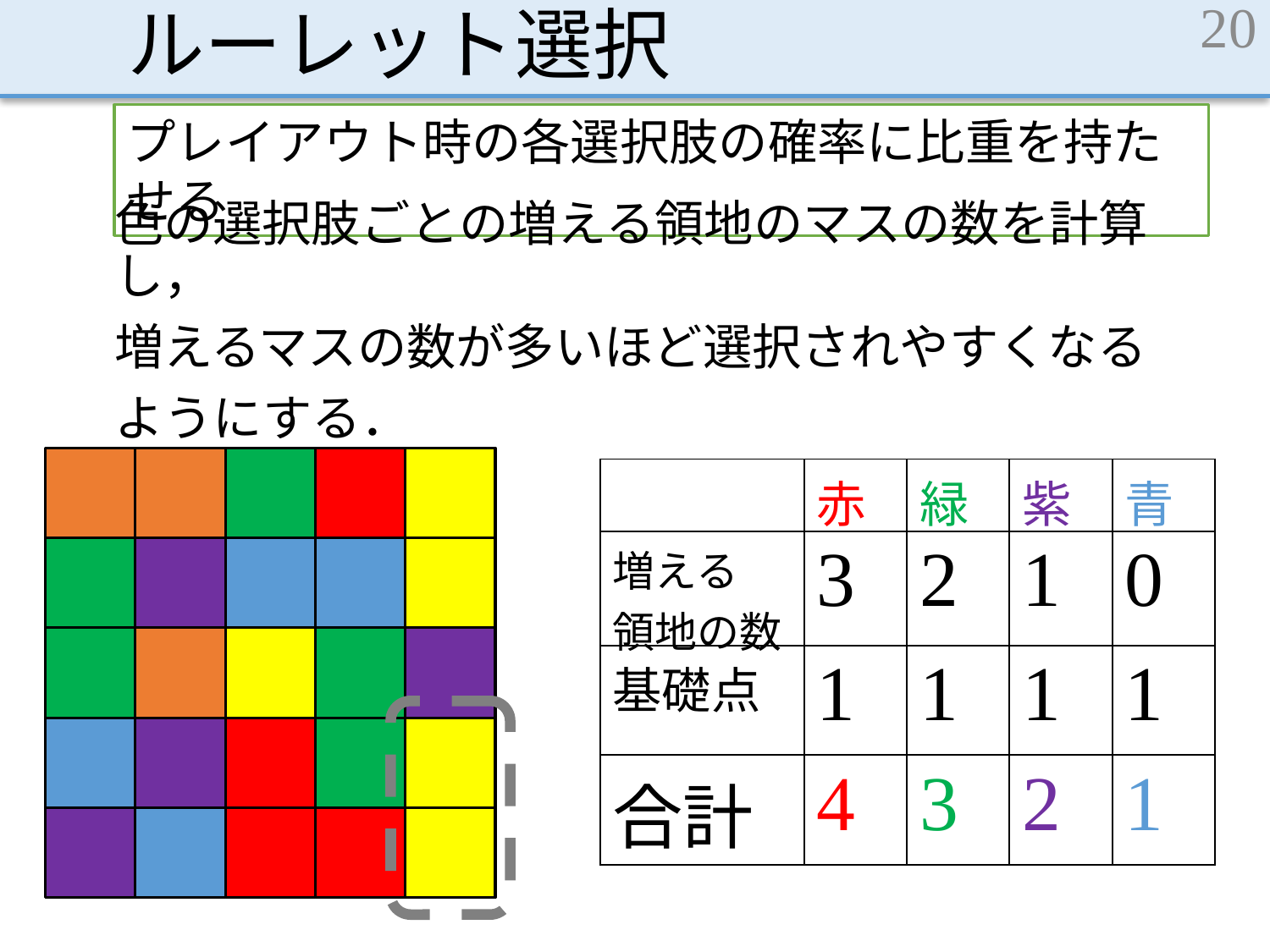

# ルーレット選択
20
プレイアウト時の各選択肢の確率に比重を持たせる
色の選択肢ごとの増える領地のマスの数を計算し，
増えるマスの数が多いほど選択されやすくなる
ようにする．

|  | 赤 | 緑 | 紫 | 青 |
| --- | --- | --- | --- | --- |
| 増える 領地の数 | 3 | 2 | 1 | 0 |
| 基礎点 | 1 | 1 | 1 | 1 |
| 合計 | 4 | 3 | 2 | 1 |